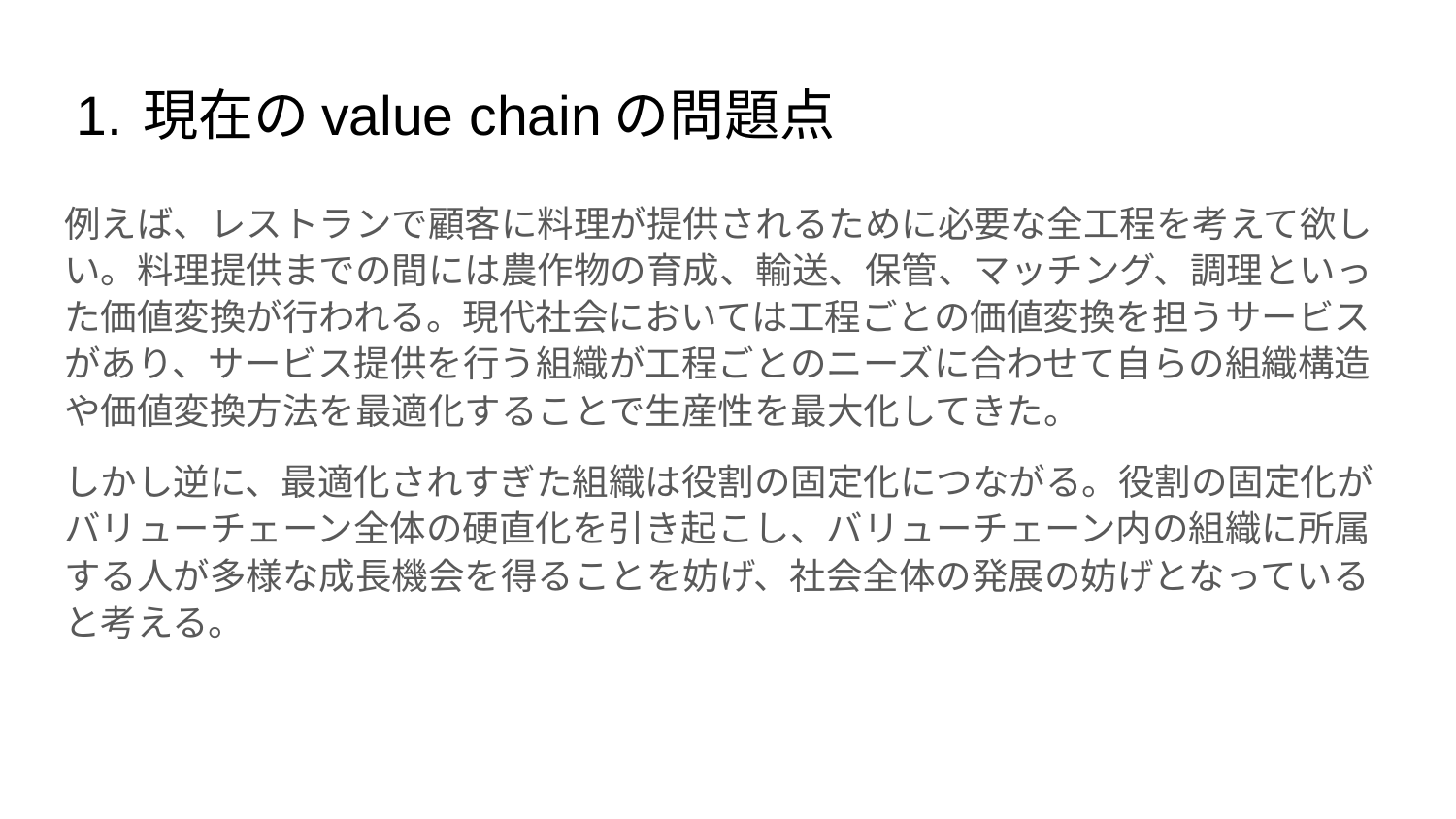

# 現在のvalue chainの問題点
例えば、レストランで顧客に料理が提供されるために必要な全工程を考えて欲しい。料理提供までの間には農作物の育成、輸送、保管、マッチング、調理といった価値変換が行われる。現代社会においては工程ごとの価値変換を担うサービスがあり、サービス提供を行う組織が工程ごとのニーズに合わせて自らの組織構造や価値変換方法を最適化することで生産性を最大化してきた。
しかし逆に、最適化されすぎた組織は役割の固定化につながる。役割の固定化がバリューチェーン全体の硬直化を引き起こし、バリューチェーン内の組織に所属する人が多様な成長機会を得ることを妨げ、社会全体の発展の妨げとなっていると考える。